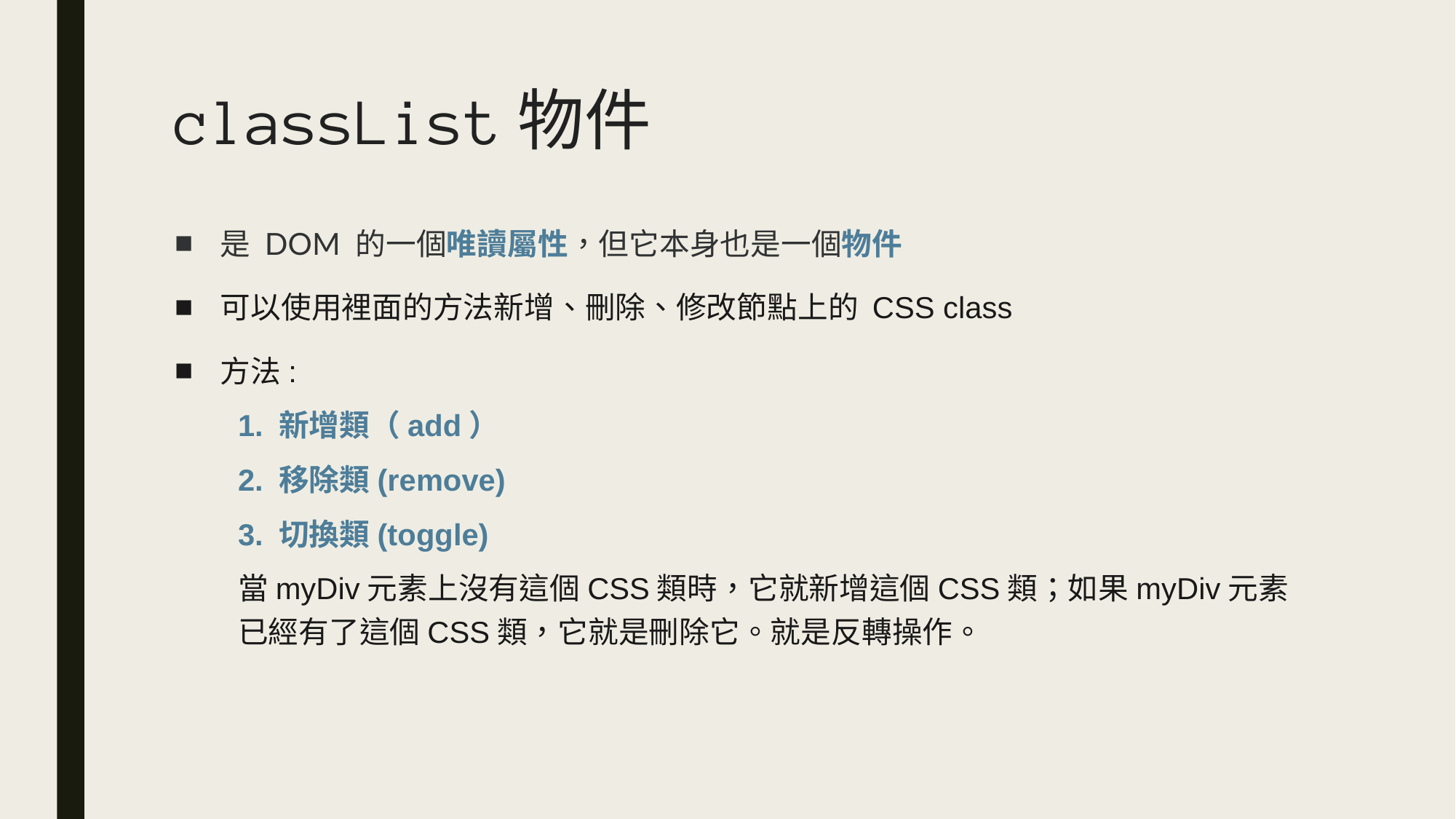

# classList物件
是 DOM 的一個唯讀屬性，但它本身也是一個物件
可以使用裡面的方法新增、刪除、修改節點上的 CSS class
方法:
1. 新增類（add）
2. 移除類(remove)
3. 切換類(toggle)
當myDiv元素上沒有這個CSS類時，它就新增這個CSS類；如果myDiv元素已經有了這個CSS類，它就是刪除它。就是反轉操作。